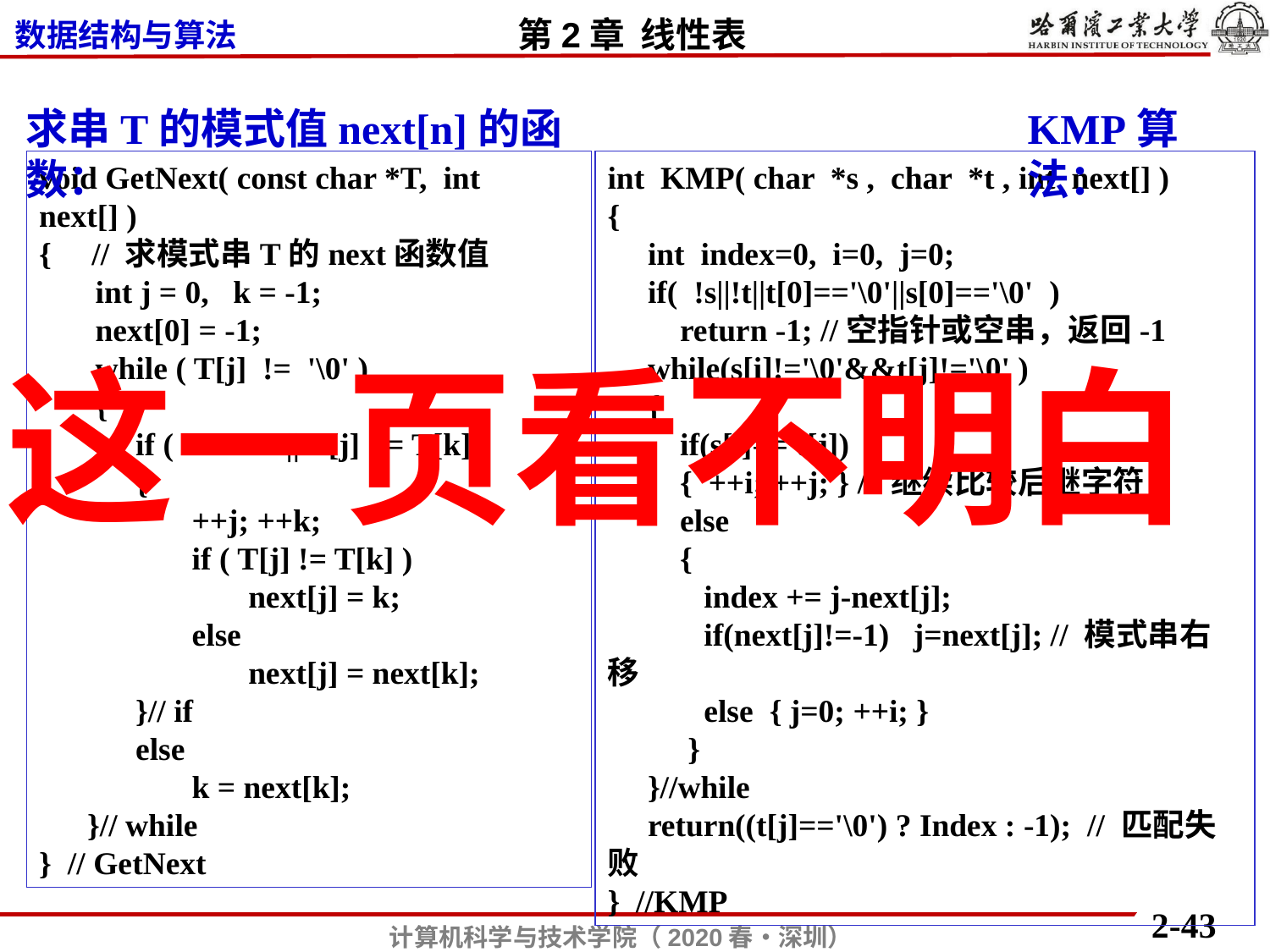

求串T的模式值next[n]的函数：
KMP算法：
void GetNext( const char *T,  int next[] )
{     // 求模式串T的next函数值
       int j = 0,   k = -1;
       next[0] = -1;
       while ( T[j]  !=  '\0' )
       {
            if ( k == -1 || T[j] == T[k] )
            {
                   ++j; ++k;
                   if ( T[j] != T[k] )
                          next[j] = k;
                   else
                          next[j] = next[k];
            }// if
            else
                   k = next[k];
      }// while
}  // GetNext
int  KMP( char  *s ,  char  *t , int  next[] )
{
     int  index=0,  i=0,  j=0;
     if(  !s||!t||t[0]=='\0'||s[0]=='\0'  )
         return -1; //空指针或空串，返回-1
     while(s[i]!='\0'&&t[j]!='\0' )
     {
         if(s[i]== t[j])
         {  ++i; ++j; } // 继续比较后继字符
         else
         {
            index += j-next[j];
            if(next[j]!=-1)   j=next[j]; // 模式串右移
            else  { j=0; ++i; }
          }
     }//while
     return((t[j]=='\0') ? Index : -1);  // 匹配失败
}  //KMP
这一页看不明白